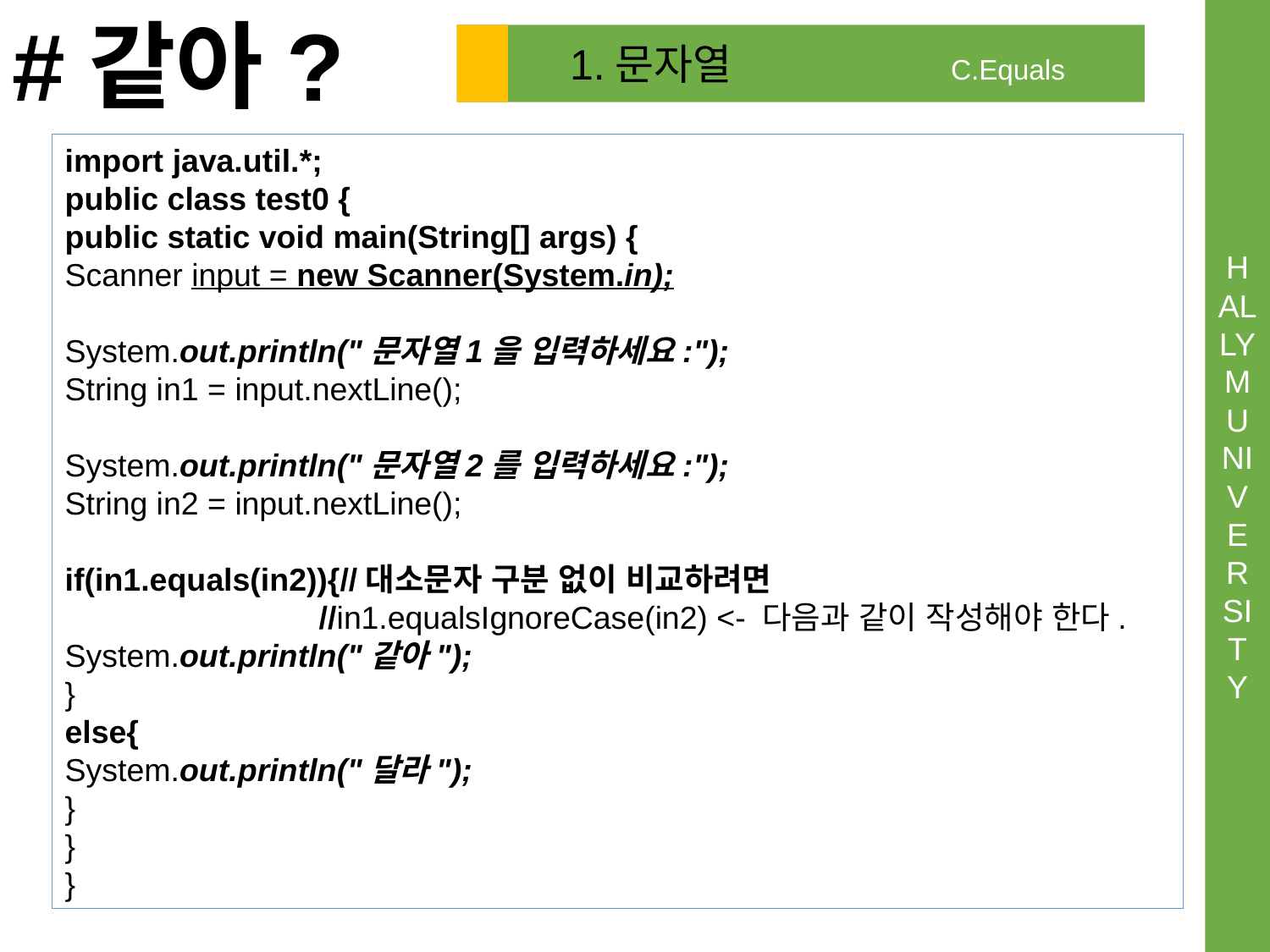

#같아?
1.문자열  		C.Equals
import java.util.*;
public class test0 {
public static void main(String[] args) {
Scanner input = new Scanner(System.in);

System.out.println("문자열1을 입력하세요:");
String in1 = input.nextLine();

System.out.println("문자열2를 입력하세요:");
String in2 = input.nextLine();

if(in1.equals(in2)){//대소문자 구분 없이 비교하려면
		//in1.equalsIgnoreCase(in2) <- 다음과 같이 작성해야 한다.
System.out.println("같아");
}
else{
System.out.println("달라");
}
}
}